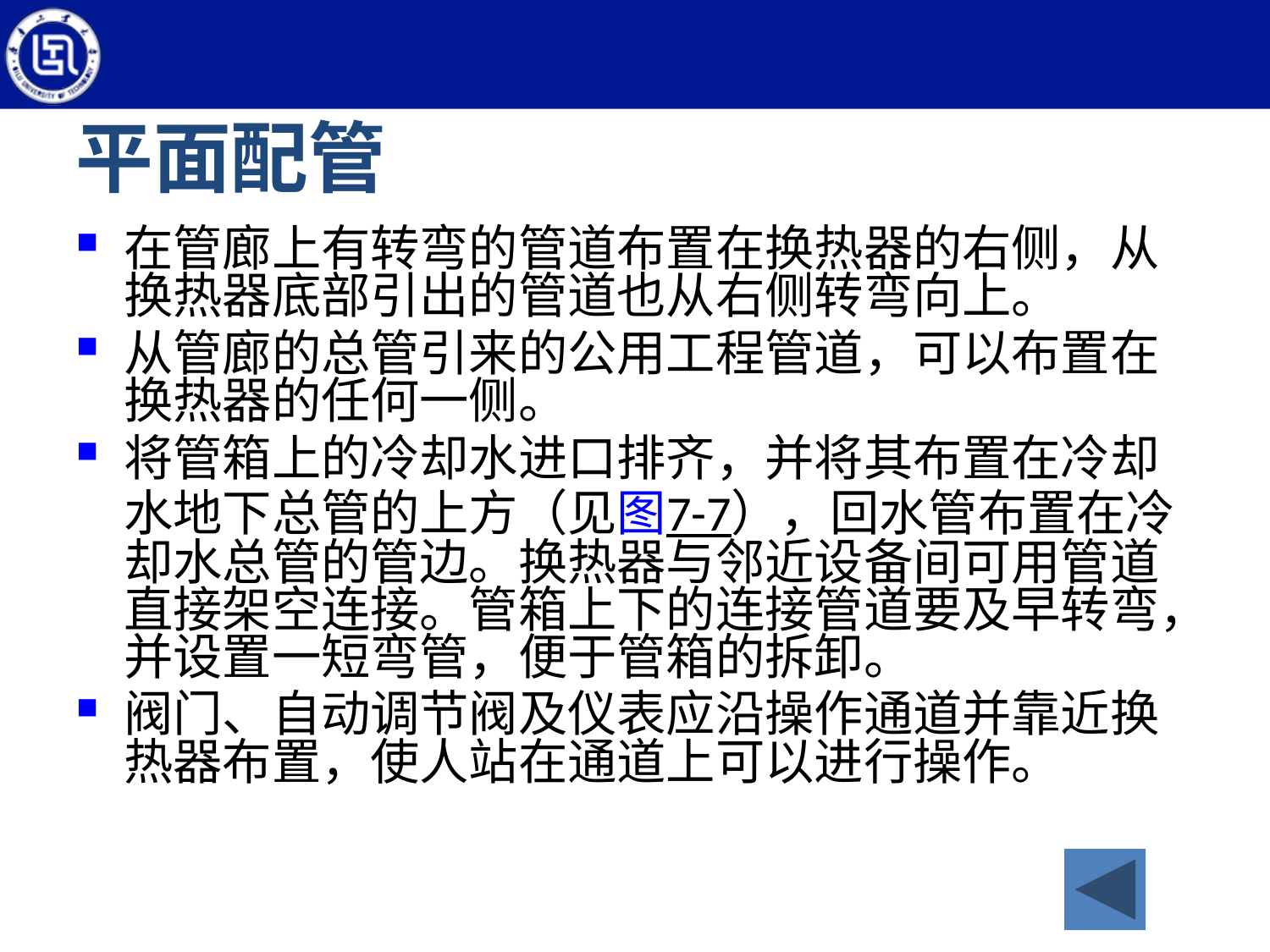

# 平面配管
在管廊上有转弯的管道布置在换热器的右侧，从换热器底部引出的管道也从右侧转弯向上。
从管廊的总管引来的公用工程管道，可以布置在换热器的任何一侧。
将管箱上的冷却水进口排齐，并将其布置在冷却水地下总管的上方（见图7-7），回水管布置在冷却水总管的管边。换热器与邻近设备间可用管道直接架空连接。管箱上下的连接管道要及早转弯，并设置一短弯管，便于管箱的拆卸。
阀门、自动调节阀及仪表应沿操作通道并靠近换热器布置，使人站在通道上可以进行操作。